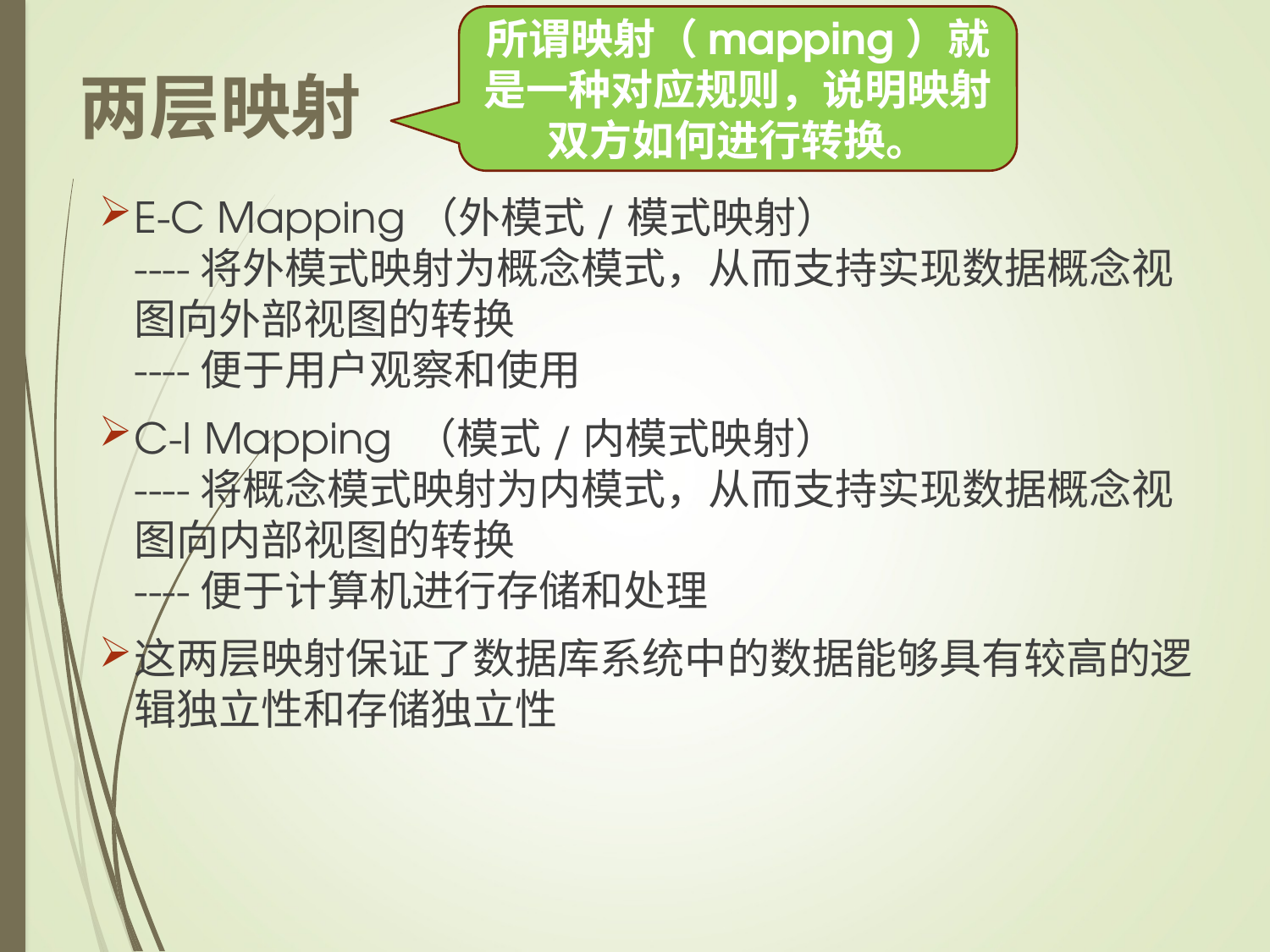

所谓映射（mapping）就是一种对应规则，说明映射双方如何进行转换。
两层映射
E-C Mapping（外模式/模式映射）
----将外模式映射为概念模式，从而支持实现数据概念视图向外部视图的转换
----便于用户观察和使用
C-I Mapping （模式/内模式映射）
----将概念模式映射为内模式，从而支持实现数据概念视图向内部视图的转换
----便于计算机进行存储和处理
这两层映射保证了数据库系统中的数据能够具有较高的逻辑独立性和存储独立性